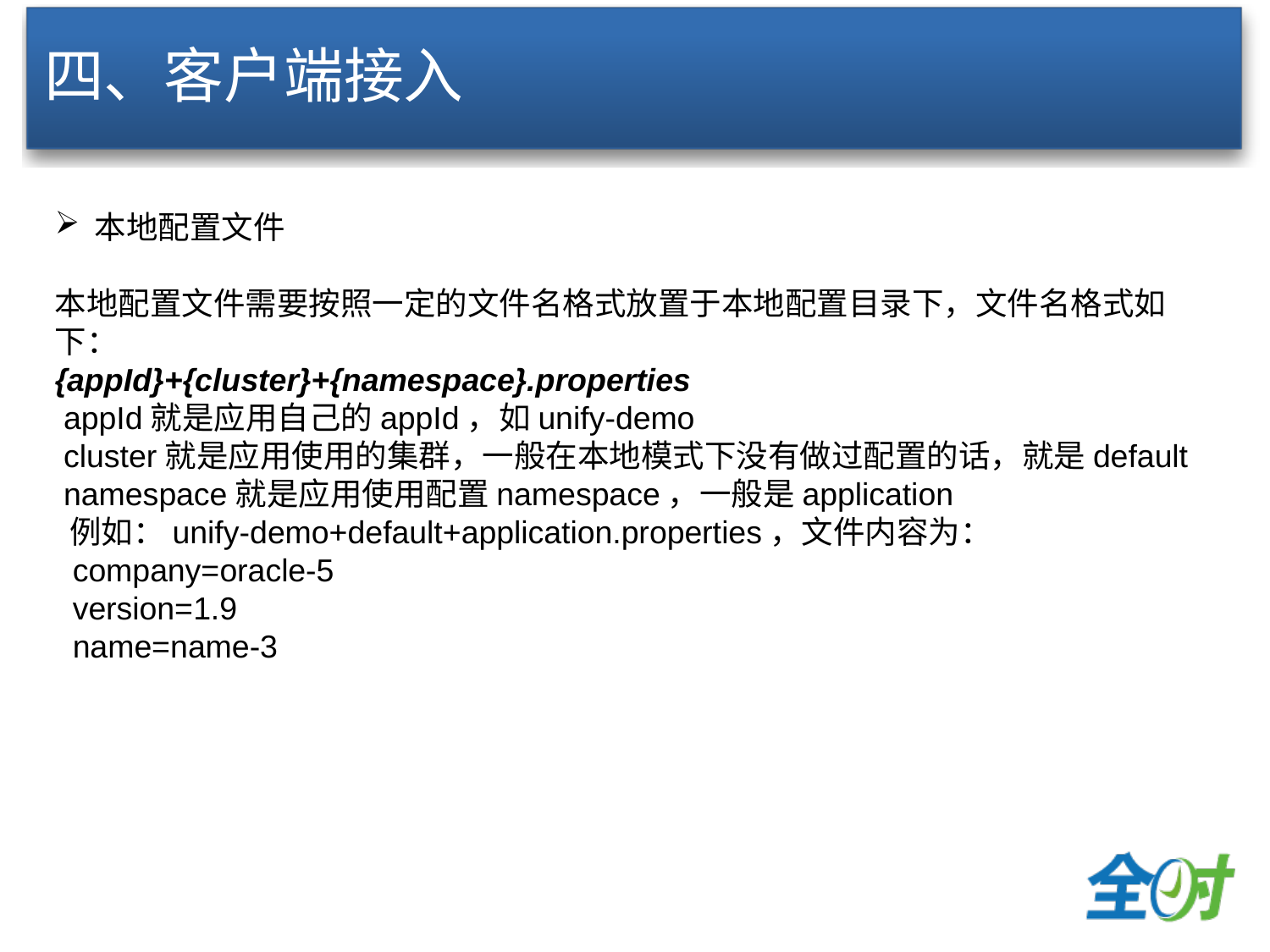

# 四、客户端接入
本地配置文件

本地配置文件需要按照一定的文件名格式放置于本地配置目录下，文件名格式如下：
{appId}+{cluster}+{namespace}.properties
 appId就是应用自己的appId，如unify-demo
 cluster就是应用使用的集群，一般在本地模式下没有做过配置的话，就是default
 namespace就是应用使用配置namespace，一般是application
 例如：unify-demo+default+application.properties，文件内容为：
  company=oracle-5
  version=1.9
  name=name-3